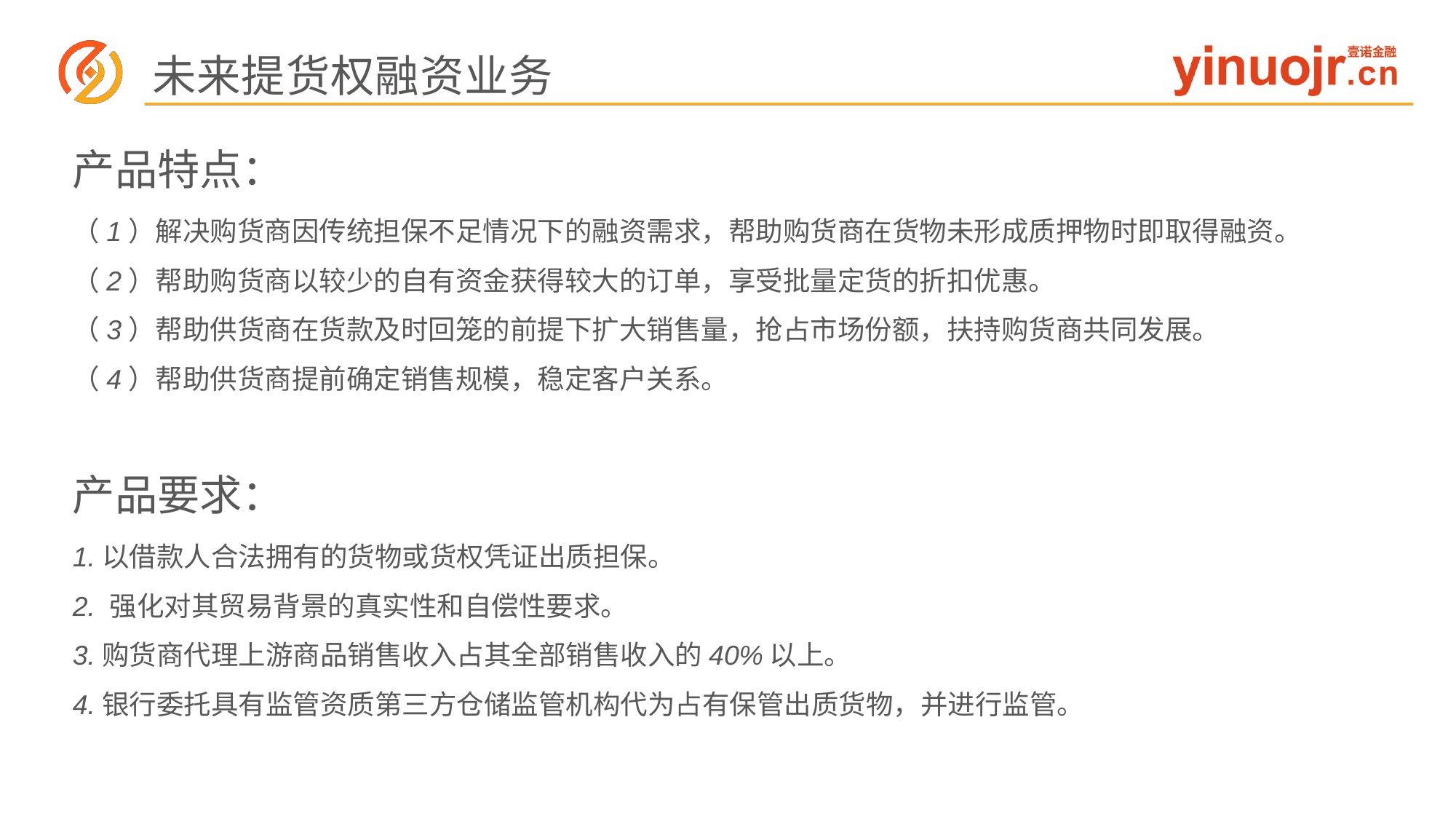

# 未来提货权融资业务
产品特点：
（1）解决购货商因传统担保不足情况下的融资需求，帮助购货商在货物未形成质押物时即取得融资。
（2）帮助购货商以较少的自有资金获得较大的订单，享受批量定货的折扣优惠。
（3）帮助供货商在货款及时回笼的前提下扩大销售量，抢占市场份额，扶持购货商共同发展。
（4）帮助供货商提前确定销售规模，稳定客户关系。

产品要求：
1.以借款人合法拥有的货物或货权凭证出质担保。
2. 强化对其贸易背景的真实性和自偿性要求。
3.购货商代理上游商品销售收入占其全部销售收入的40%以上。
4.银行委托具有监管资质第三方仓储监管机构代为占有保管出质货物，并进行监管。